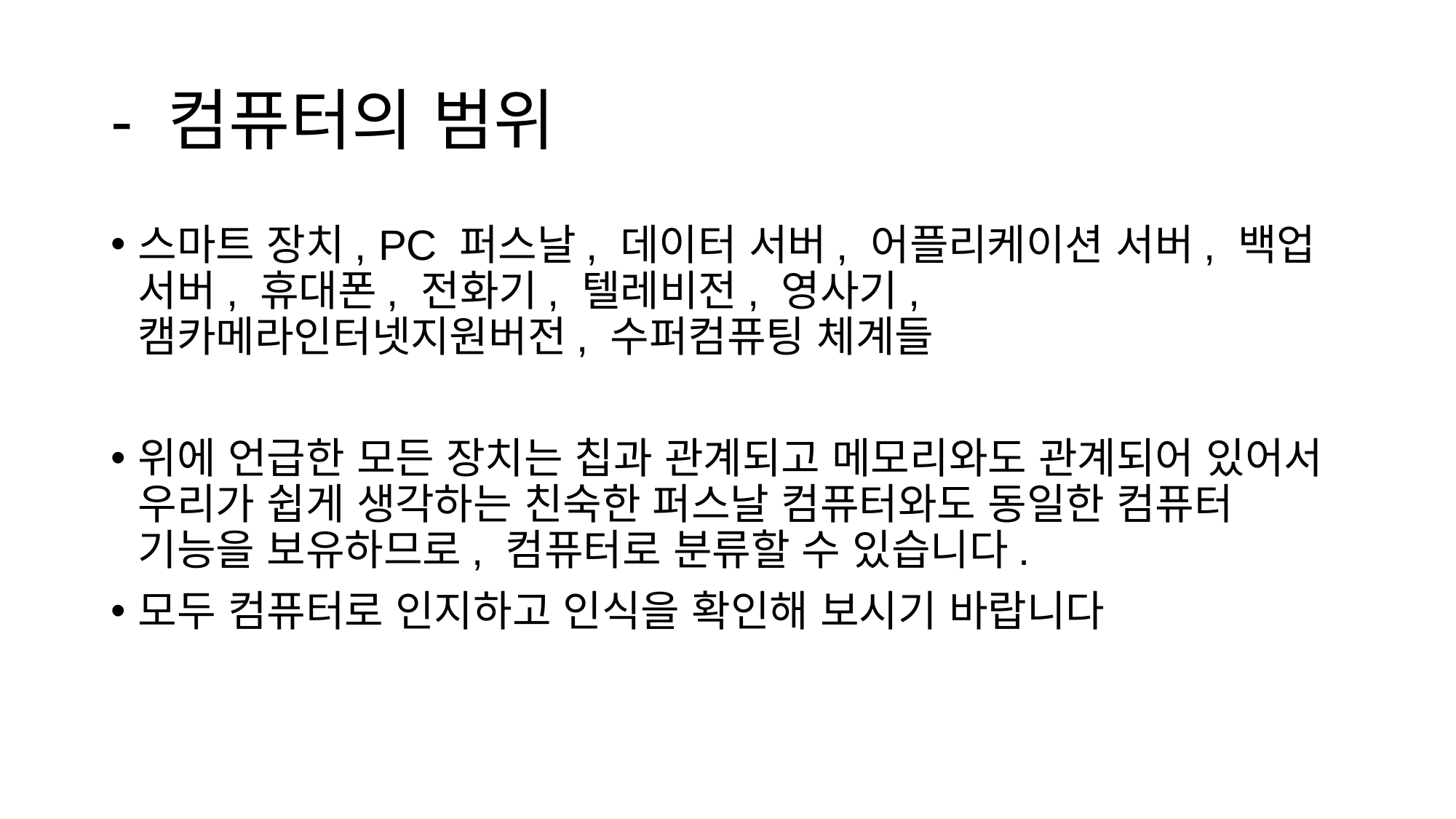

# - 컴퓨터의 범위
스마트 장치, PC 퍼스날, 데이터 서버, 어플리케이션 서버, 백업 서버, 휴대폰, 전화기, 텔레비전, 영사기, 캠카메라인터넷지원버전, 수퍼컴퓨팅 체계들

위에 언급한 모든 장치는 칩과 관계되고 메모리와도 관계되어 있어서 우리가 쉽게 생각하는 친숙한 퍼스날 컴퓨터와도 동일한 컴퓨터 기능을 보유하므로, 컴퓨터로 분류할 수 있습니다.
모두 컴퓨터로 인지하고 인식을 확인해 보시기 바랍니다